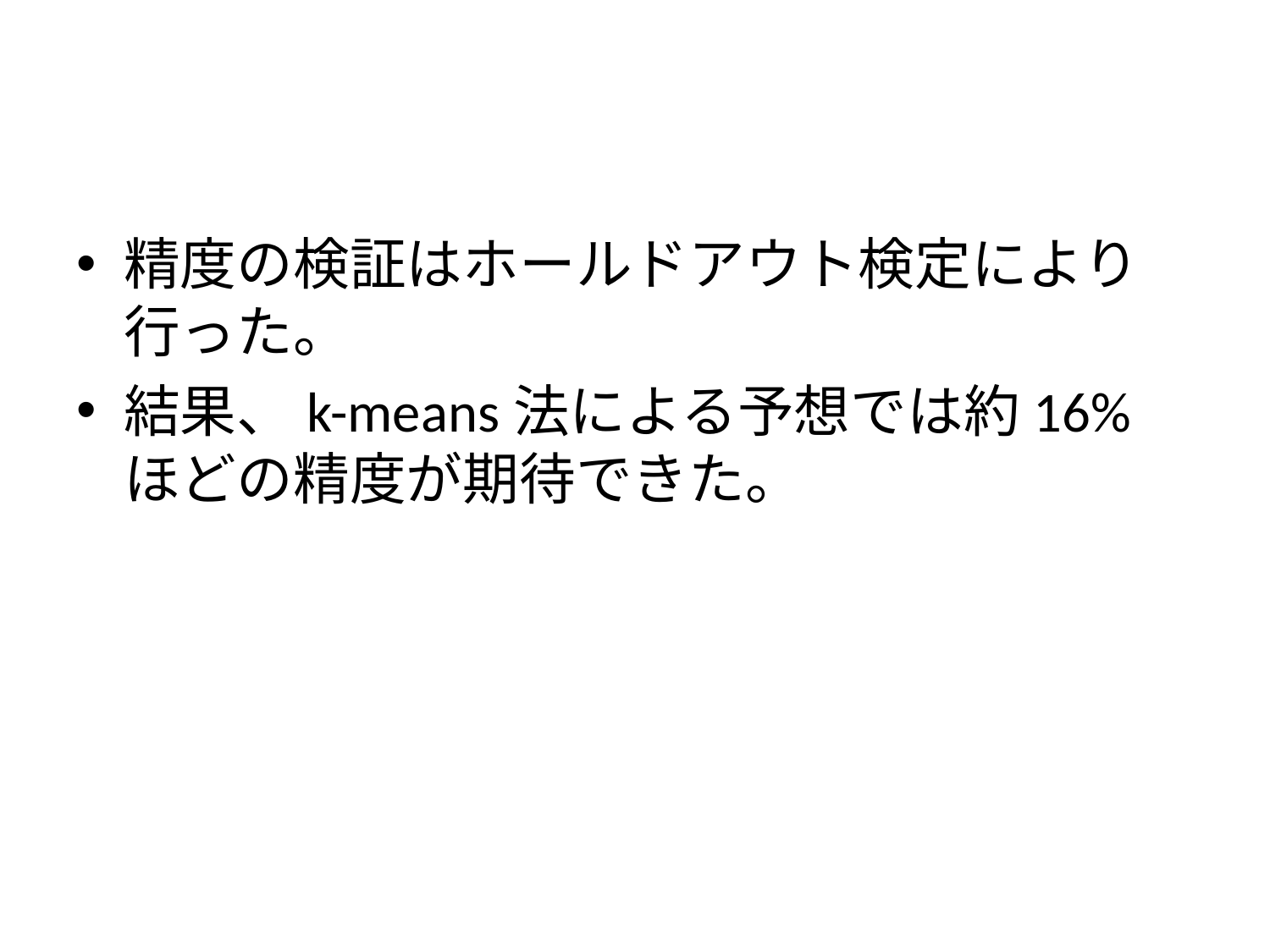

#
精度の検証はホールドアウト検定により行った。
結果、k-means法による予想では約16%ほどの精度が期待できた。